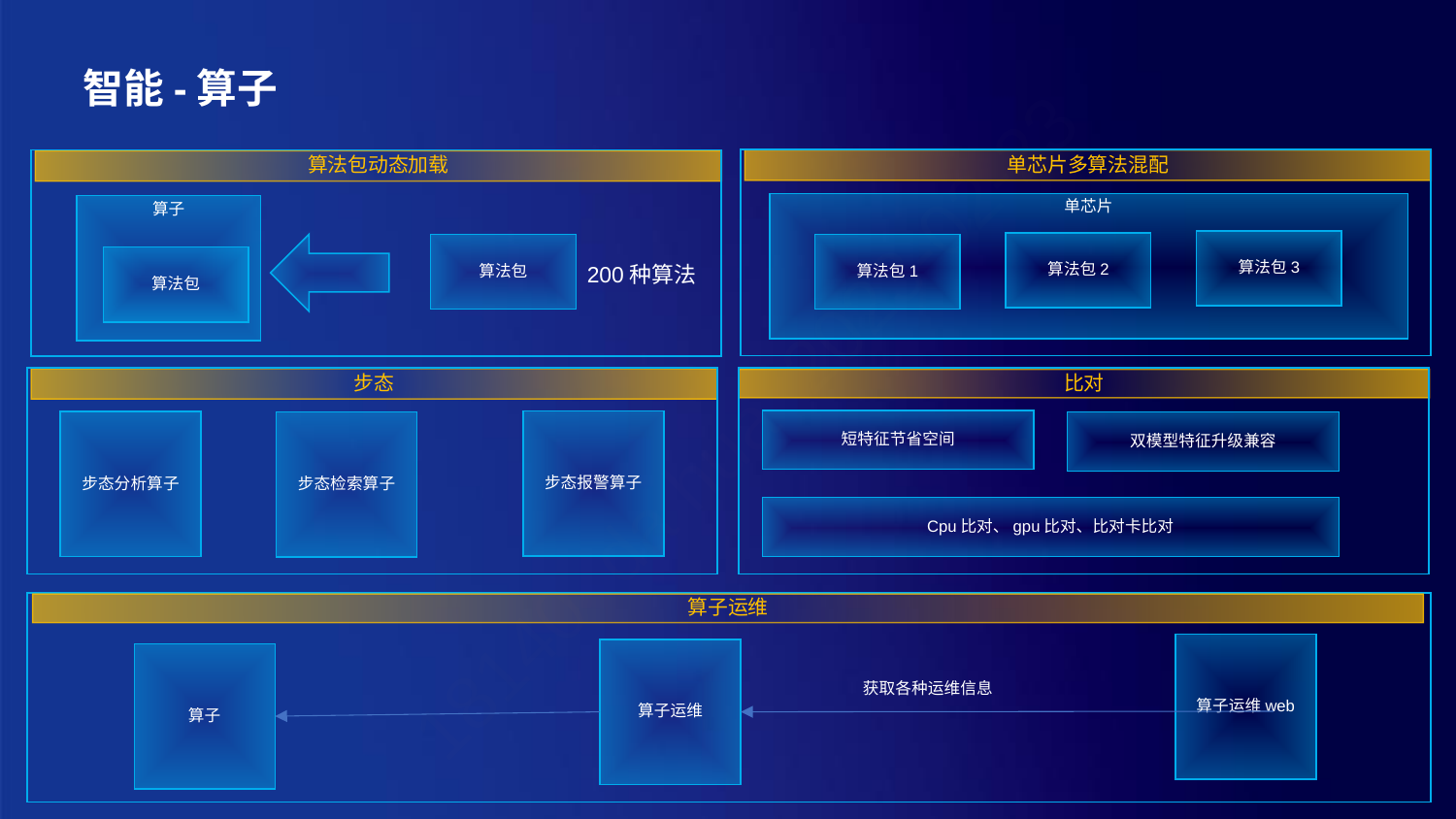

智能-算子

单芯片多算法混配

算法包动态加载
单芯片
算子
算法包3
算法包2

算法包
算法包1
算法包
200种算法

步态
步态分析算子

比对
短特征节省空间
步态报警算子
步态检索算子
双模型特征升级兼容
Cpu比对、gpu比对、比对卡比对

算子运维
算子运维web
算子运维
算子
获取各种运维信息